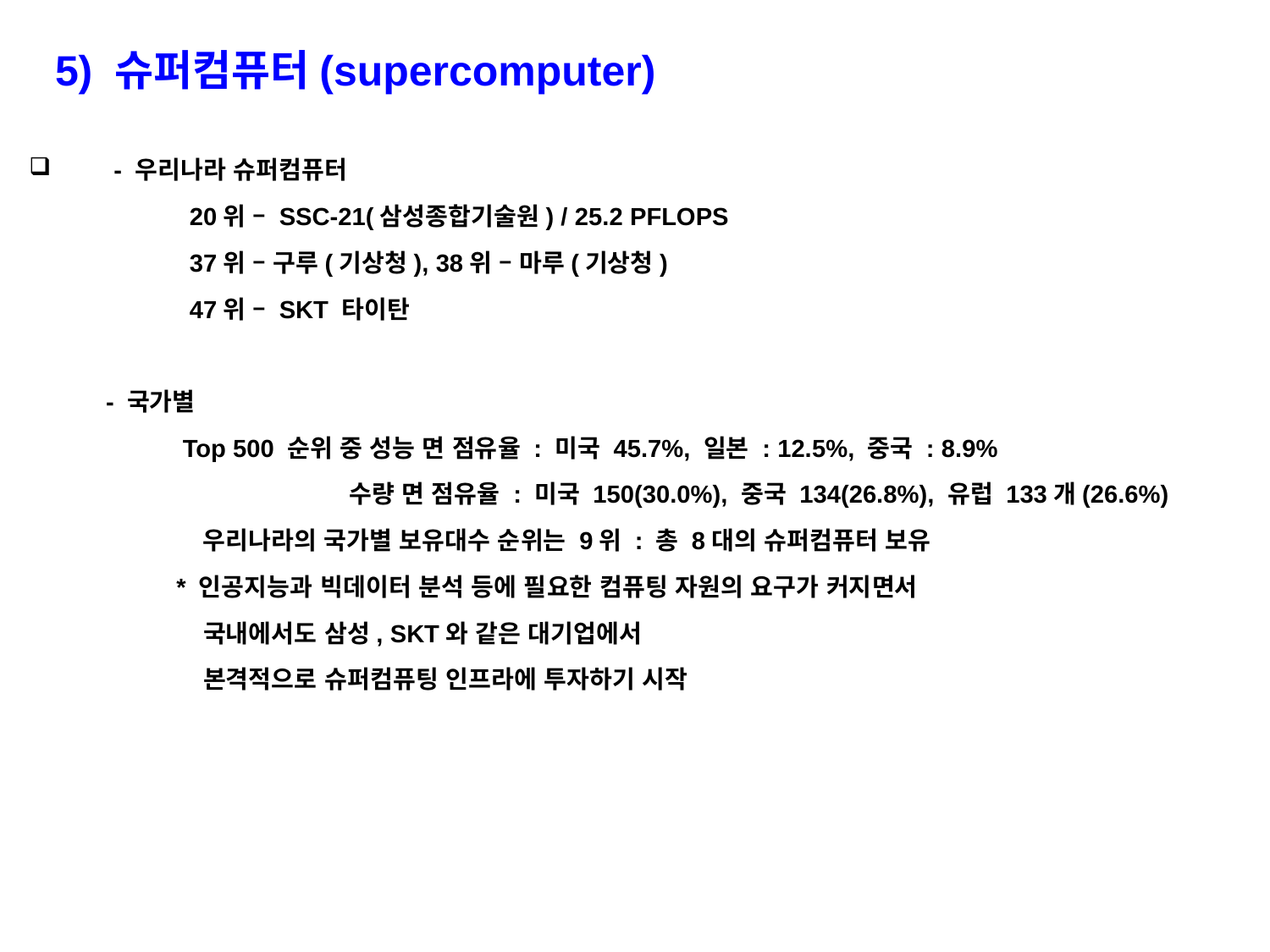

# 5) 슈퍼컴퓨터(supercomputer)

- 우리나라 슈퍼컴퓨터
                       20위 – SSC-21(삼성종합기술원) / 25.2 PFLOPS
                       37위 – 구루(기상청), 38위 – 마루(기상청)
                       47위 – SKT 타이탄

           - 국가별
                      Top 500 순위 중 성능 면 점유율 : 미국 45.7%, 일본 : 12.5%, 중국 : 8.9%
                                             수량 면 점유율 : 미국 150(30.0%), 중국 134(26.8%), 유럽 133개(26.6%)
                        우리나라의 국가별 보유대수 순위는 9위 : 총 8대의 슈퍼컴퓨터 보유
            * 인공지능과 빅데이터 분석 등에 필요한 컴퓨팅 자원의 요구가 커지면서
               국내에서도 삼성, SKT와 같은 대기업에서
               본격적으로 슈퍼컴퓨팅 인프라에 투자하기 시작